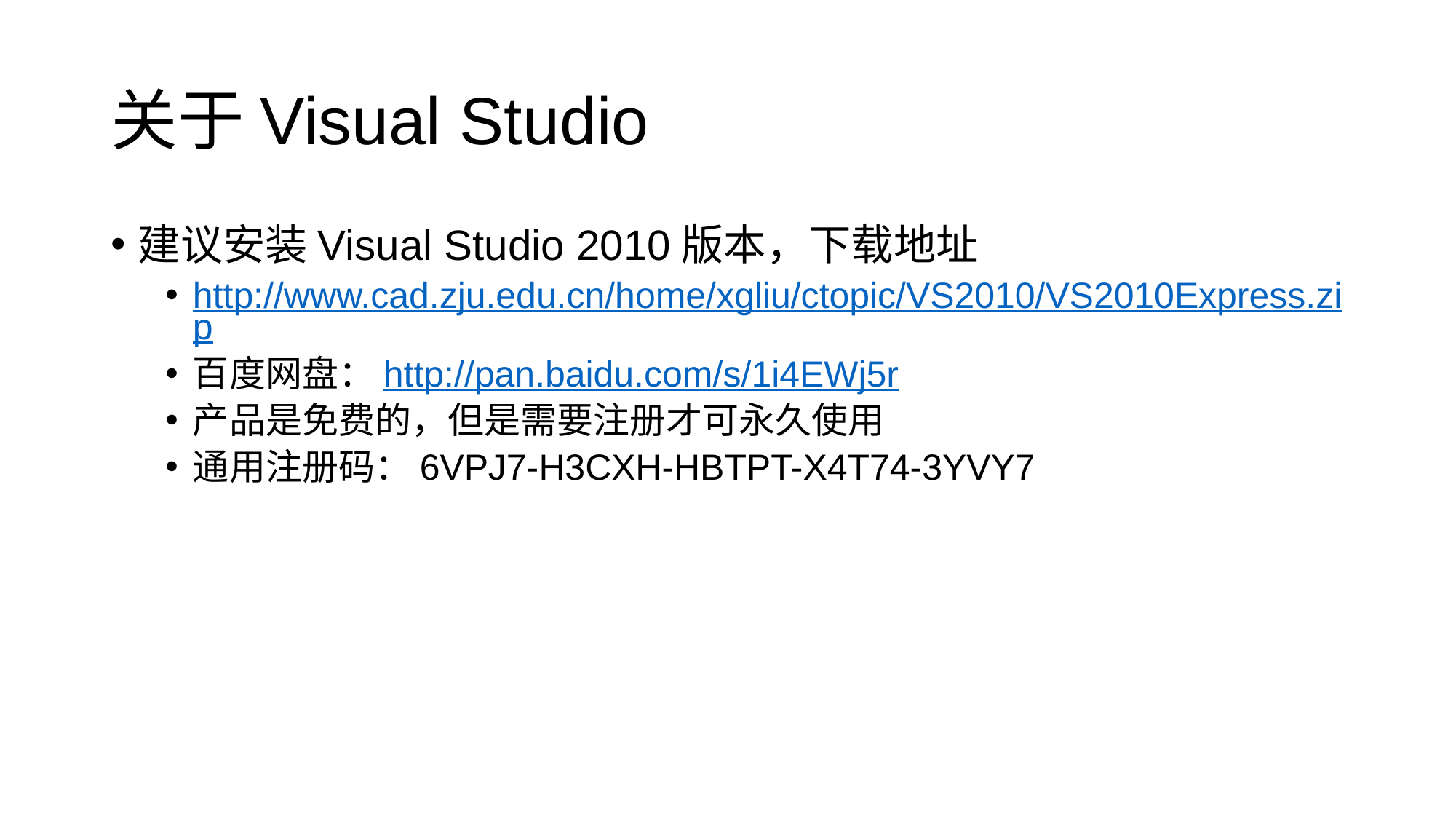

# 关于Visual Studio
建议安装Visual Studio 2010版本，下载地址
http://www.cad.zju.edu.cn/home/xgliu/ctopic/VS2010/VS2010Express.zip
百度网盘：http://pan.baidu.com/s/1i4EWj5r
产品是免费的，但是需要注册才可永久使用
通用注册码：6VPJ7-H3CXH-HBTPT-X4T74-3YVY7